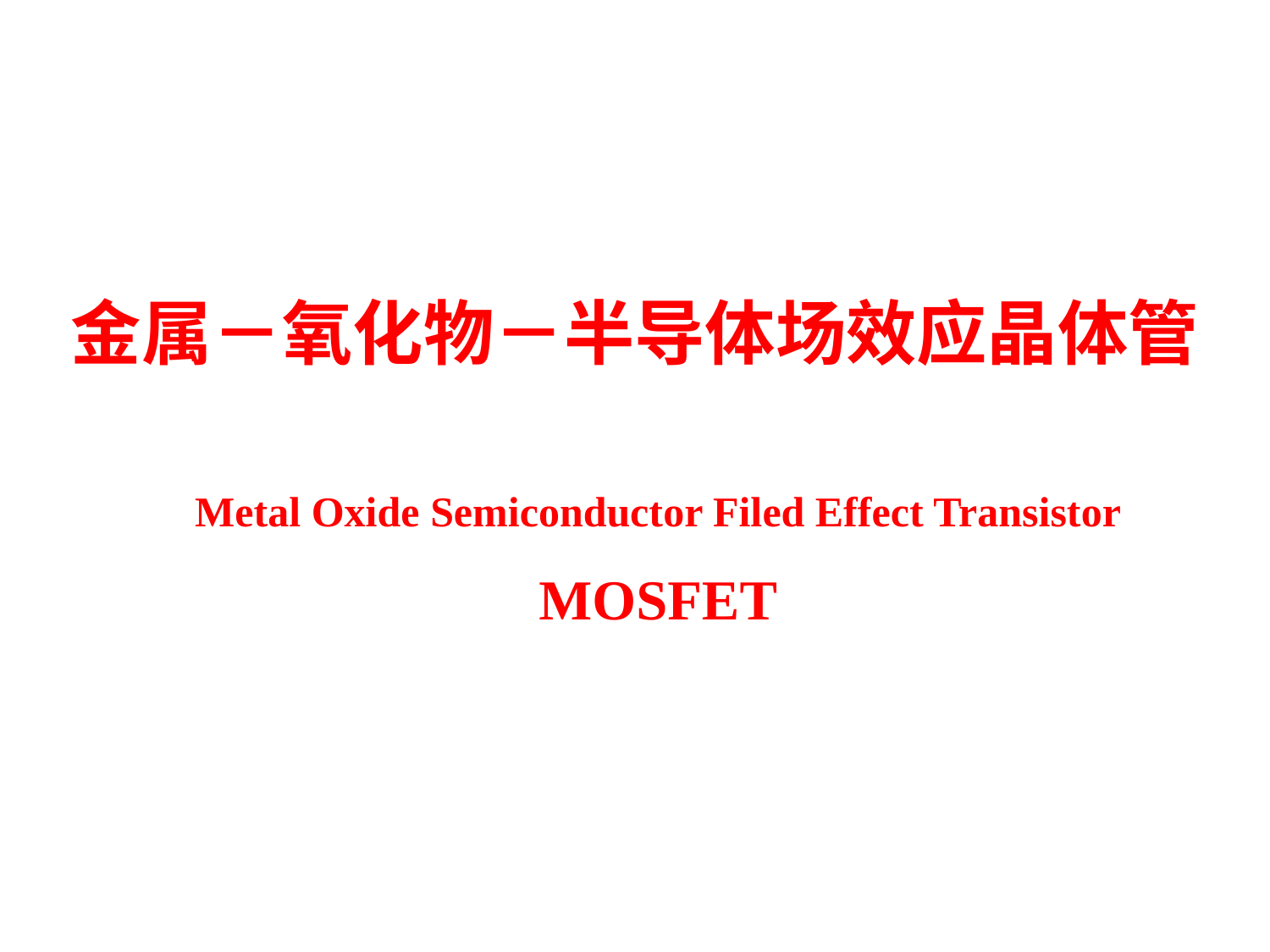

金属－氧化物－半导体场效应晶体管
Metal Oxide Semiconductor Filed Effect Transistor
MOSFET